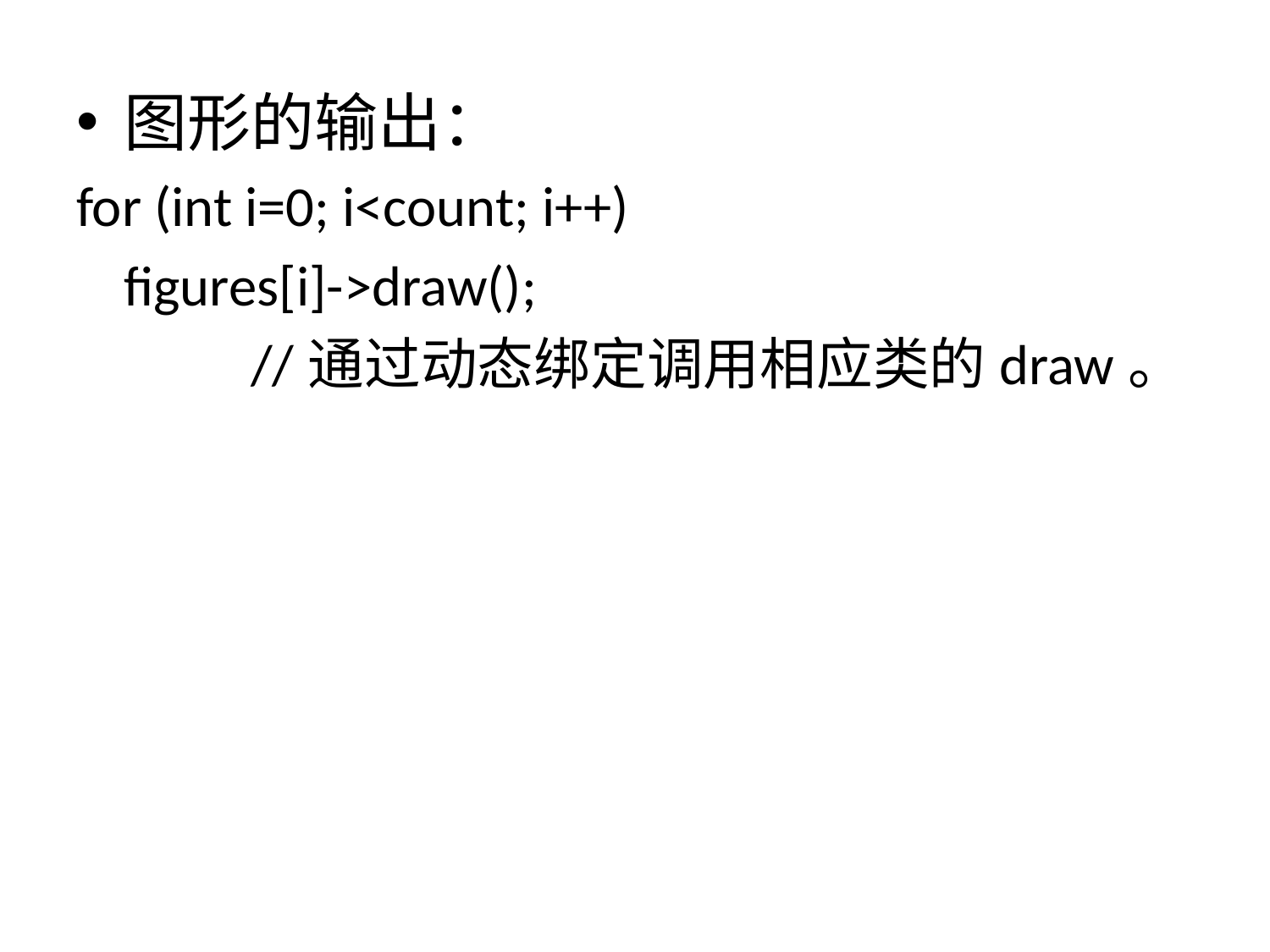

图形的输出：
for (int i=0; i<count; i++)
	figures[i]->draw();
		//通过动态绑定调用相应类的draw。